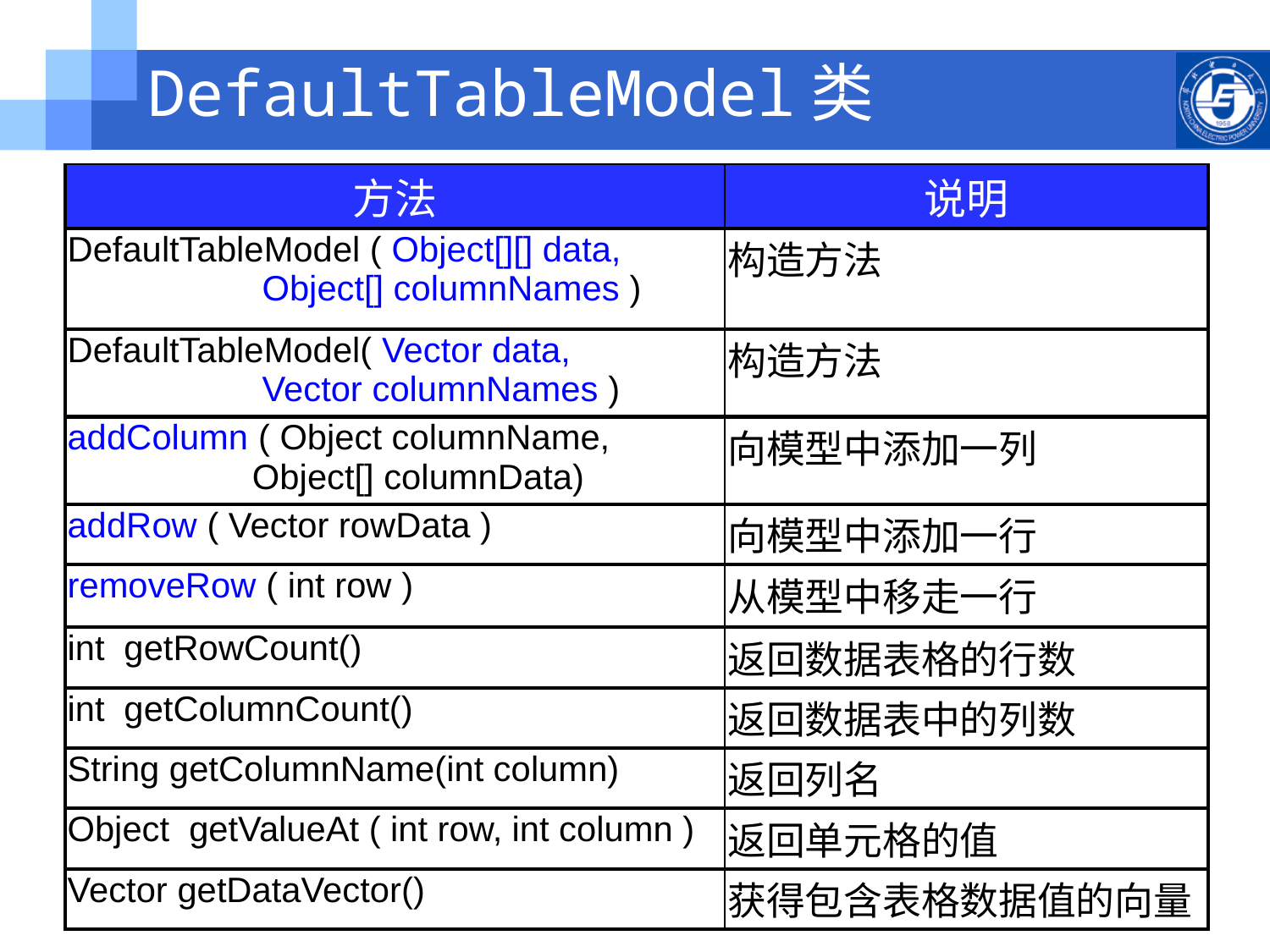

# DefaultTableModel类
| 方法 | 说明 |
| --- | --- |
| DefaultTableModel ( Object[][] data, Object[] columnNames ) | 构造方法 |
| DefaultTableModel( Vector data, Vector columnNames ) | 构造方法 |
| addColumn ( Object columnName, Object[] columnData) | 向模型中添加一列 |
| addRow ( Vector rowData ) | 向模型中添加一行 |
| removeRow ( int row ) | 从模型中移走一行 |
| int getRowCount() | 返回数据表格的行数 |
| int getColumnCount() | 返回数据表中的列数 |
| String getColumnName(int column) | 返回列名 |
| Object getValueAt ( int row, int column ) | 返回单元格的值 |
| Vector getDataVector() | 获得包含表格数据值的向量 |